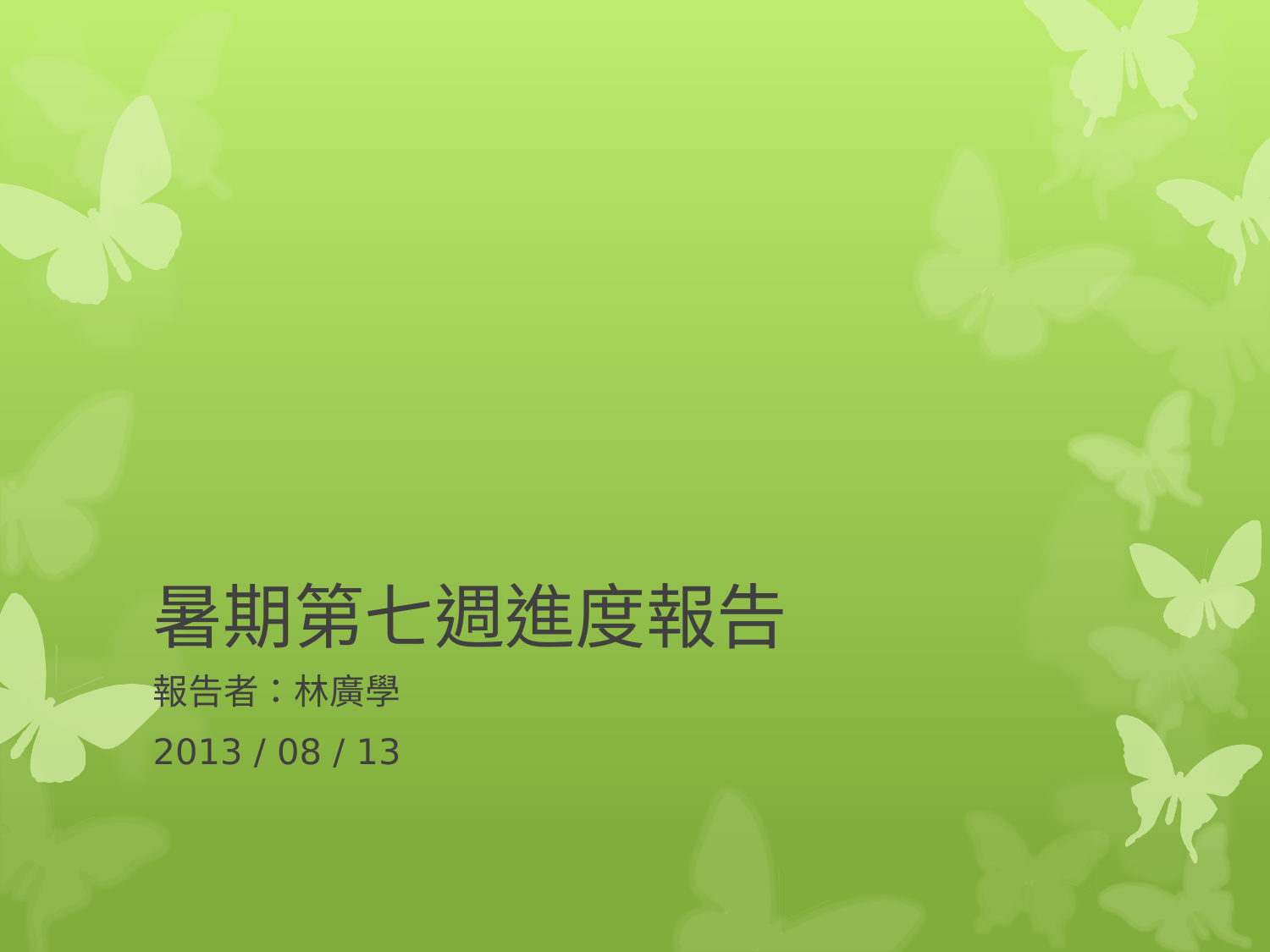

# 暑期第七週進度報告
報告者：林廣學
2013 / 08 / 13